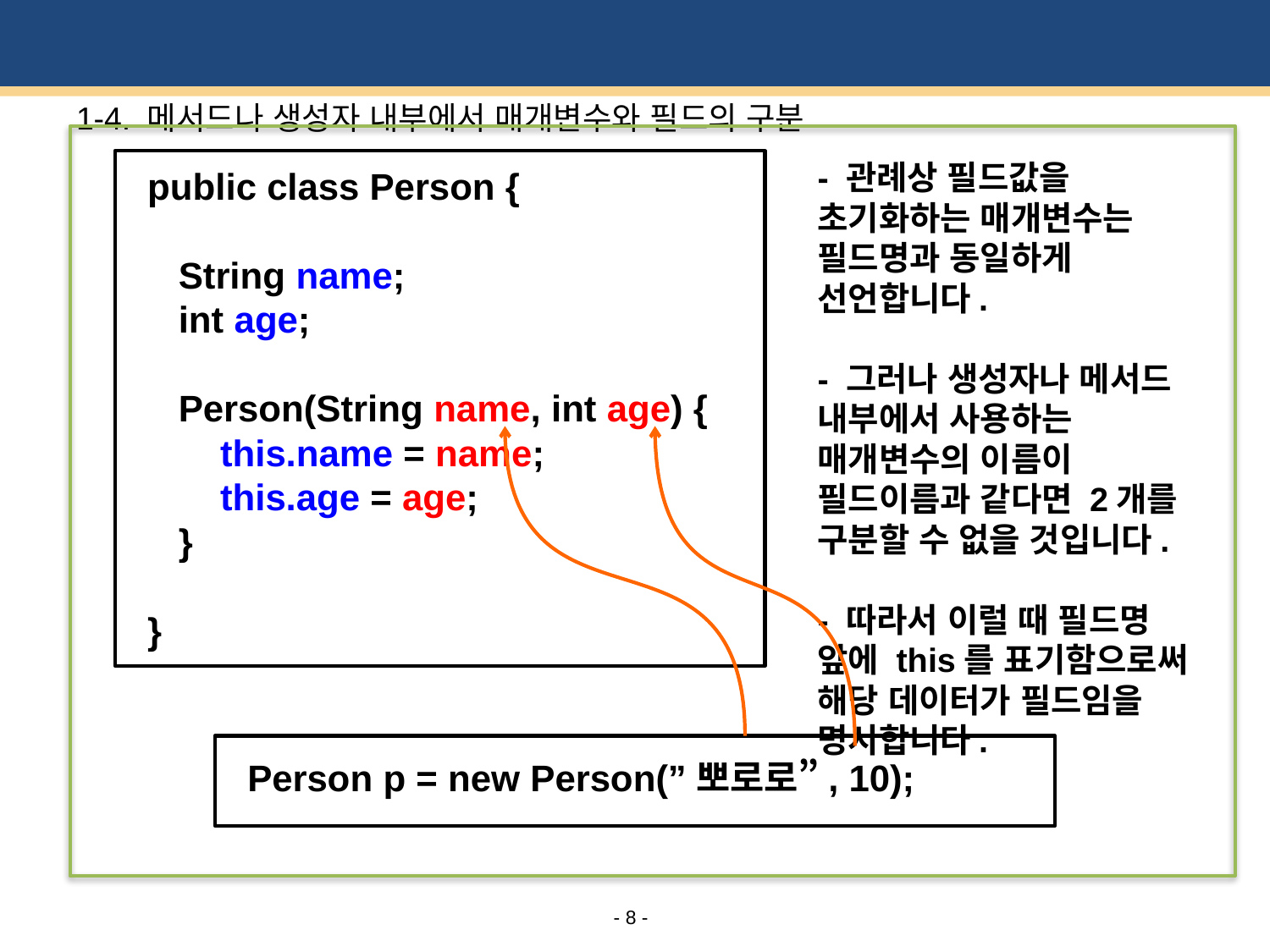

# 1-4. 메서드나 생성자 내부에서 매개변수와 필드의 구분

- 관례상 필드값을 초기화하는 매개변수는 필드명과 동일하게 선언합니다.

- 그러나 생성자나 메서드 내부에서 사용하는 매개변수의 이름이 필드이름과 같다면 2개를 구분할 수 없을 것입니다.

- 따라서 이럴 때 필드명 앞에 this를 표기함으로써 해당 데이터가 필드임을 명시합니다.

public class Person {

   String name;
   int age;

   Person(String name, int age) {
       this.name = name;
       this.age = age;
   }

}

Person p = new Person(”뽀로로”, 10);